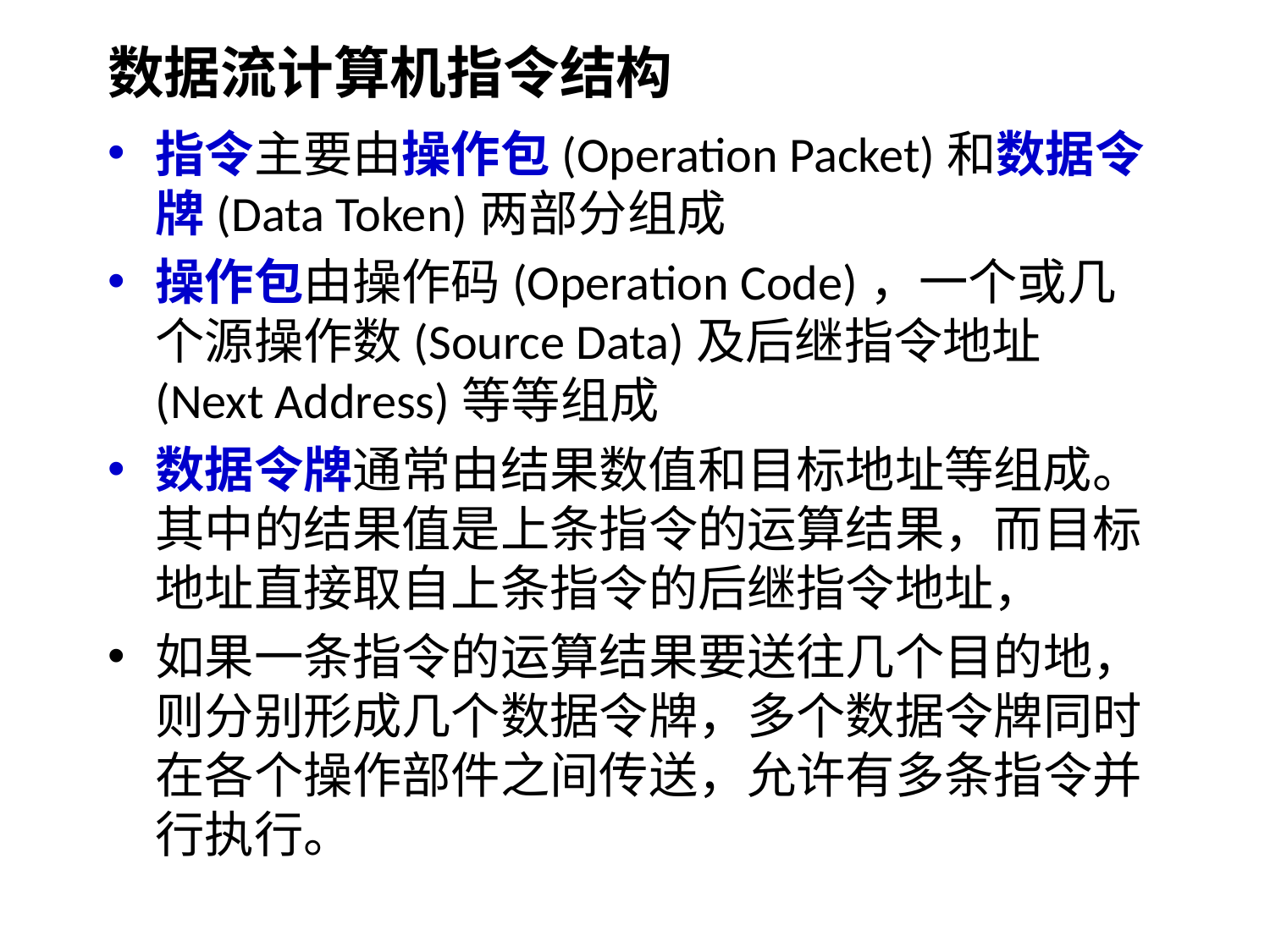

# 数据流计算机指令结构
指令主要由操作包(Operation Packet)和数据令牌(Data Token)两部分组成
操作包由操作码(Operation Code)，一个或几个源操作数(Source Data)及后继指令地址(Next Address)等等组成
数据令牌通常由结果数值和目标地址等组成。其中的结果值是上条指令的运算结果，而目标地址直接取自上条指令的后继指令地址，
如果一条指令的运算结果要送往几个目的地，则分别形成几个数据令牌，多个数据令牌同时在各个操作部件之间传送，允许有多条指令并行执行。